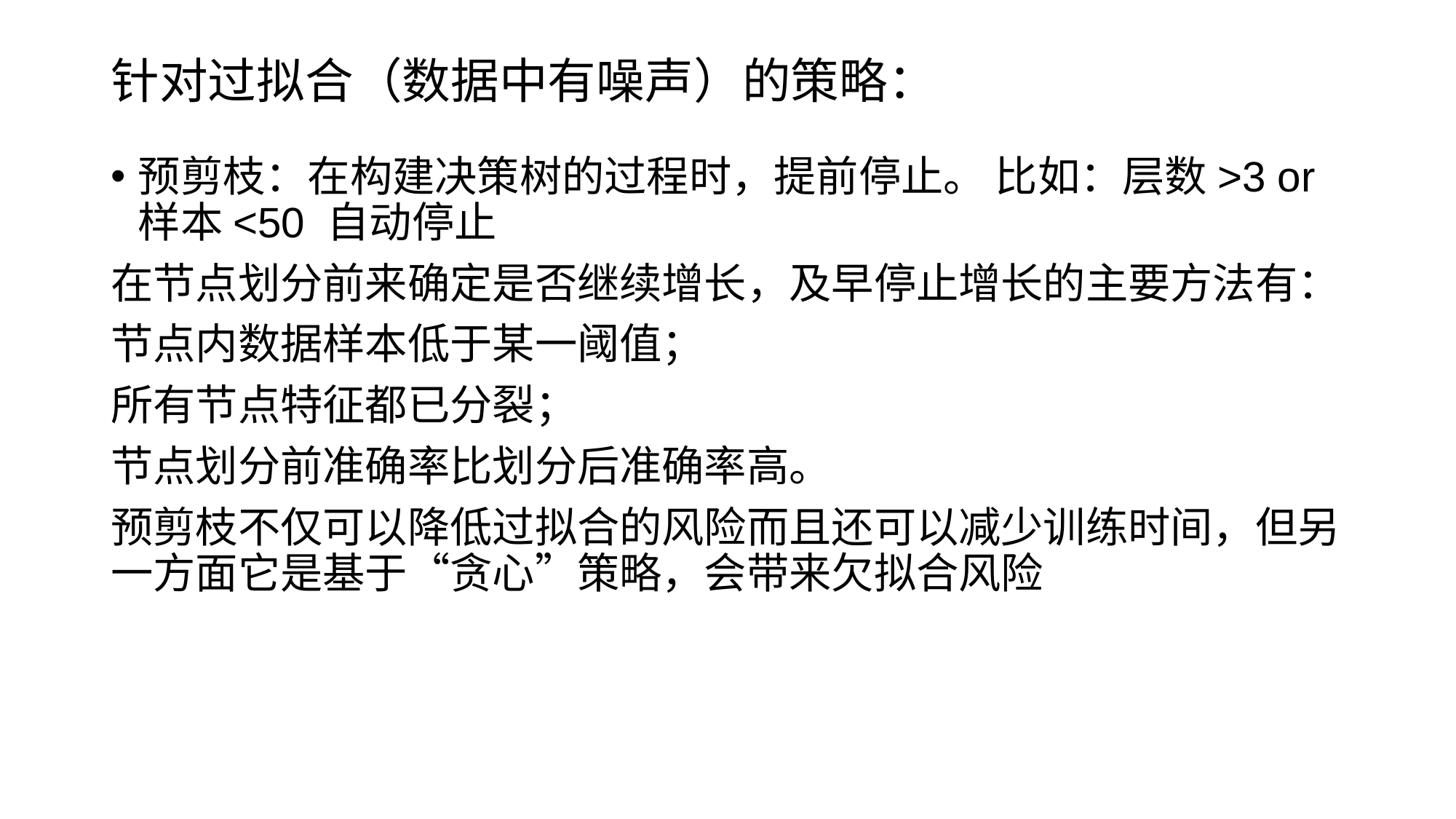

# 针对过拟合（数据中有噪声）的策略：
预剪枝：在构建决策树的过程时，提前停止。 比如：层数>3 or 样本<50 自动停止
在节点划分前来确定是否继续增长，及早停止增长的主要方法有：
节点内数据样本低于某一阈值；
所有节点特征都已分裂；
节点划分前准确率比划分后准确率高。
预剪枝不仅可以降低过拟合的风险而且还可以减少训练时间，但另一方面它是基于“贪心”策略，会带来欠拟合风险